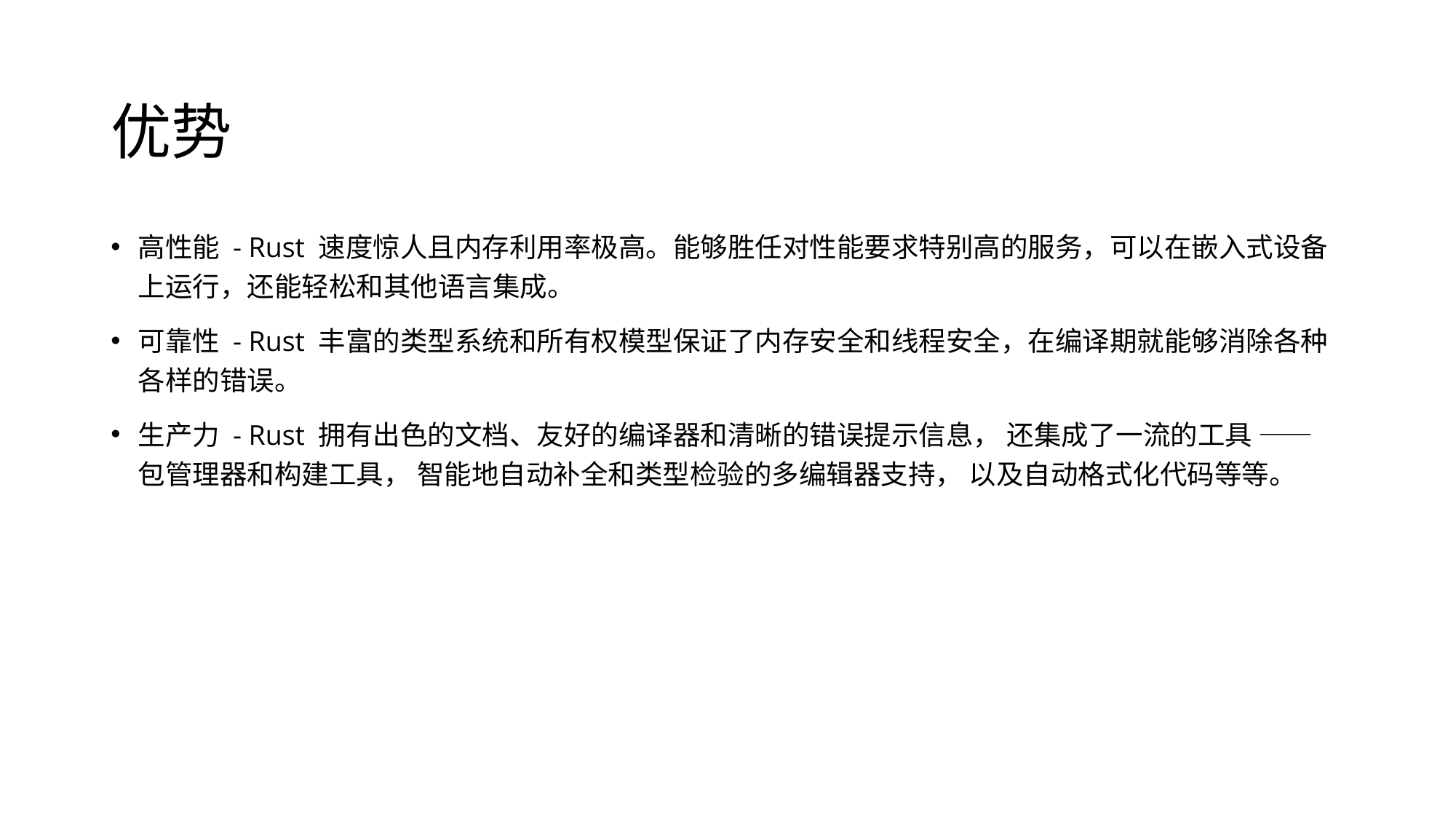

# 优势
高性能 - Rust 速度惊人且内存利用率极高。能够胜任对性能要求特别高的服务，可以在嵌入式设备上运行，还能轻松和其他语言集成。
可靠性 - Rust 丰富的类型系统和所有权模型保证了内存安全和线程安全，在编译期就能够消除各种各样的错误。
生产力 - Rust 拥有出色的文档、友好的编译器和清晰的错误提示信息， 还集成了一流的工具 —— 包管理器和构建工具， 智能地自动补全和类型检验的多编辑器支持， 以及自动格式化代码等等。